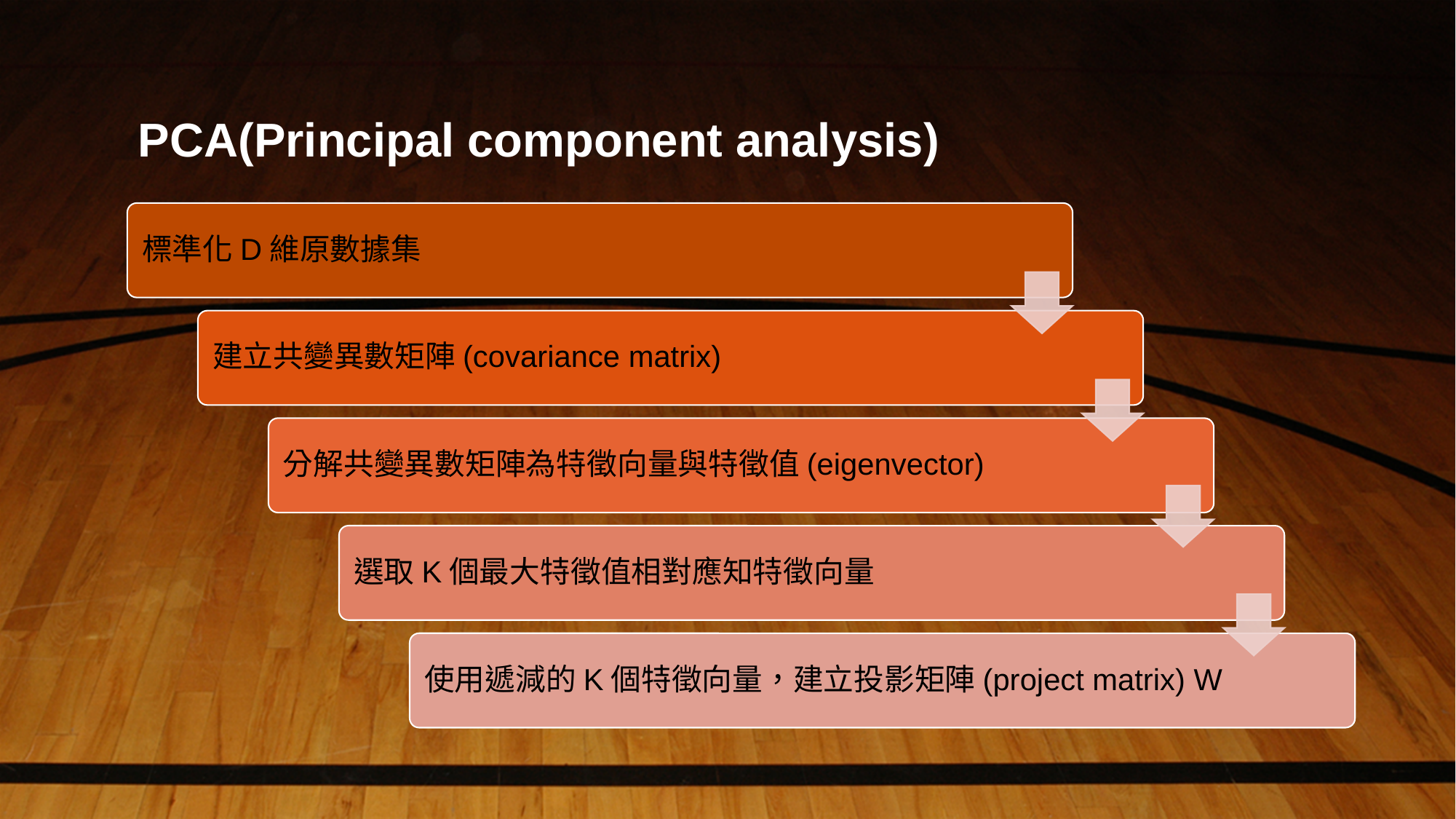

# PCA(Principal component analysis)
標準化D維原數據集
建立共變異數矩陣(covariance matrix)
分解共變異數矩陣為特徵向量與特徵值(eigenvector)
選取K個最大特徵值相對應知特徵向量
使用遞減的K個特徵向量，建立投影矩陣(project matrix) W